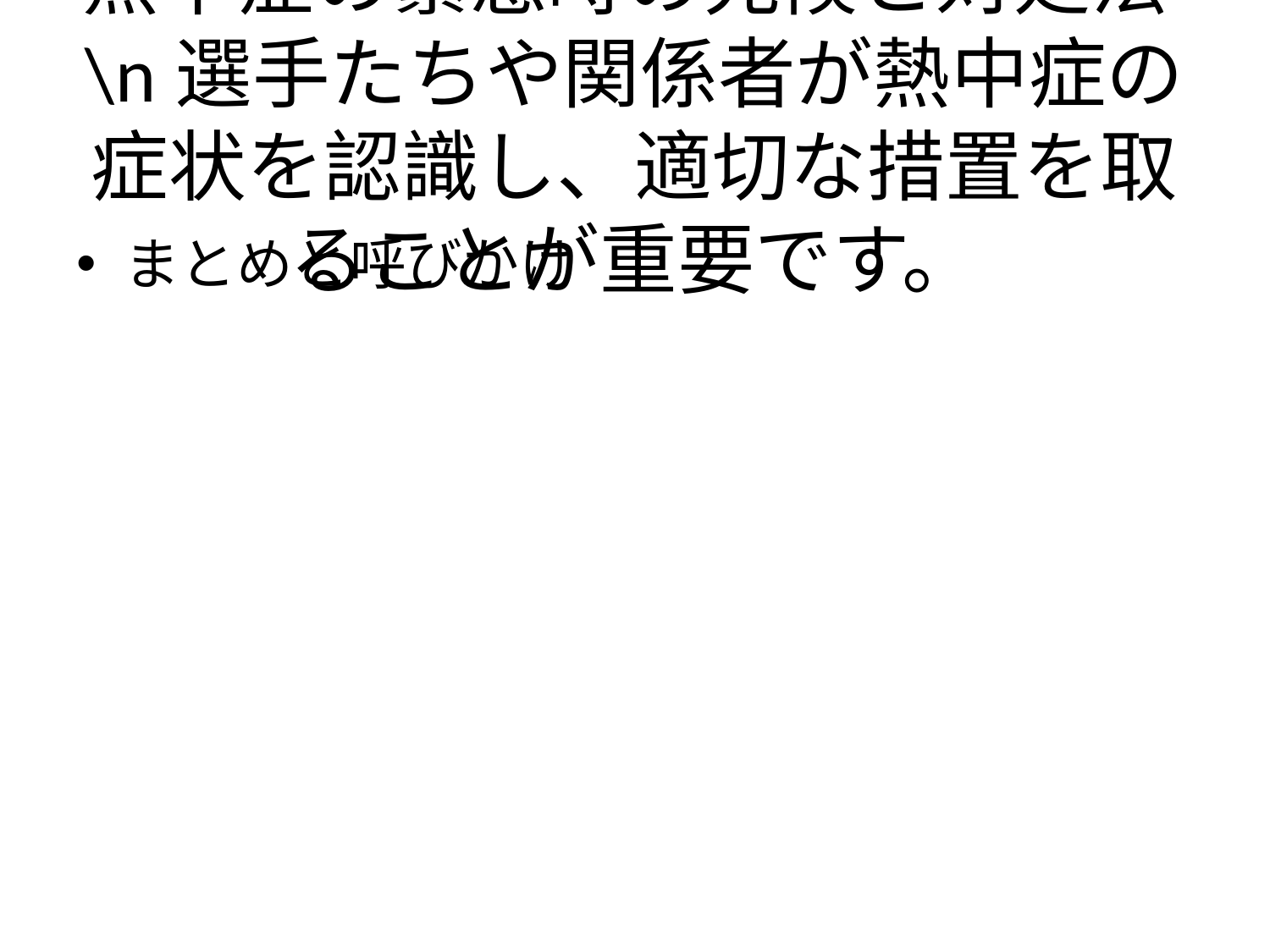

# 熱中症の緊急時の兆候と対処法\n選手たちや関係者が熱中症の症状を認識し、適切な措置を取ることが重要です。
まとめと呼びかけ